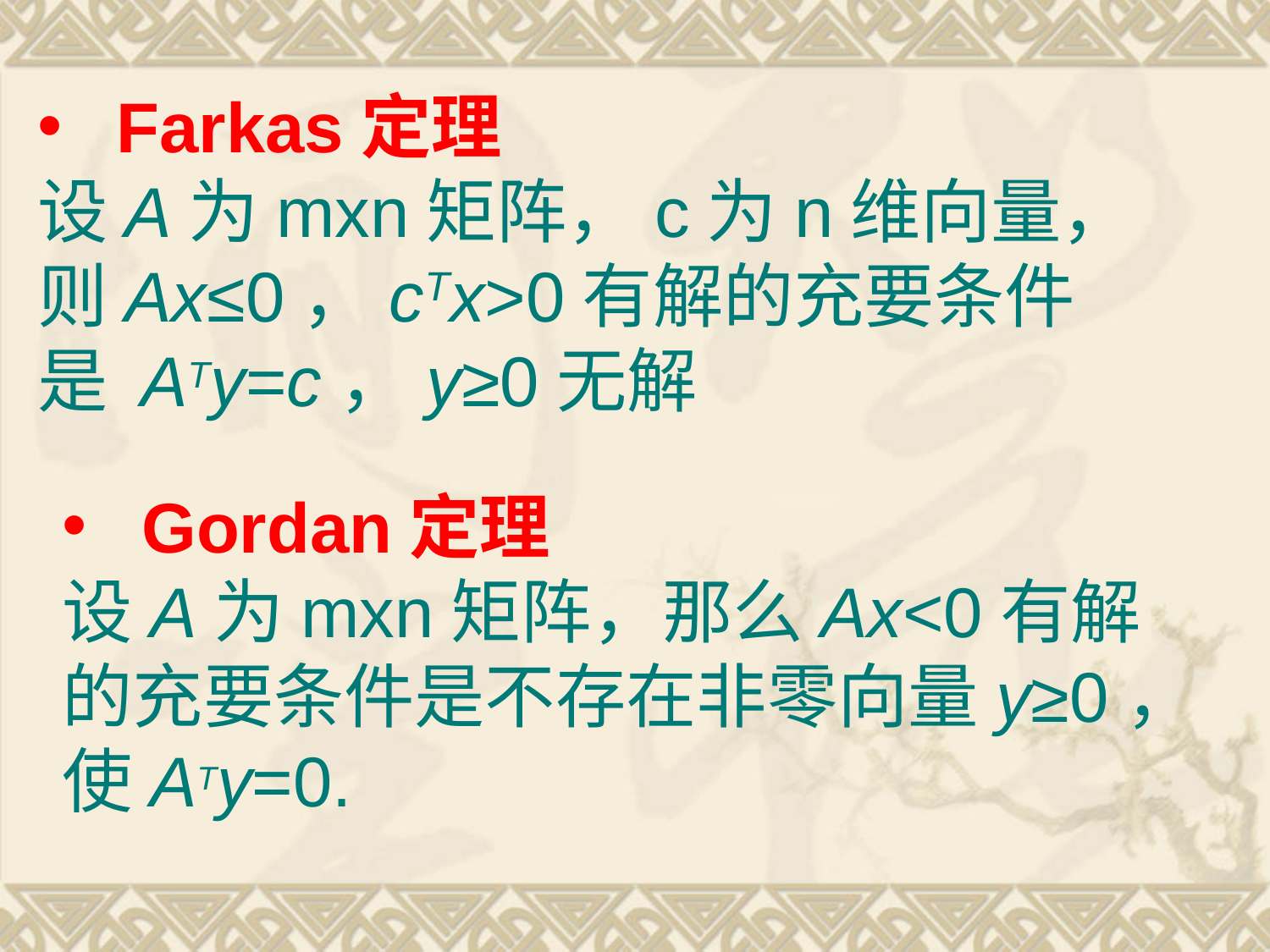

Farkas定理
设A为mxn矩阵，c为n维向量，则Ax≤0，cTx>0有解的充要条件是 ATy=c，y≥0无解
Gordan定理
设A为mxn矩阵，那么Ax<0有解的充要条件是不存在非零向量y≥0，使ATy=0.